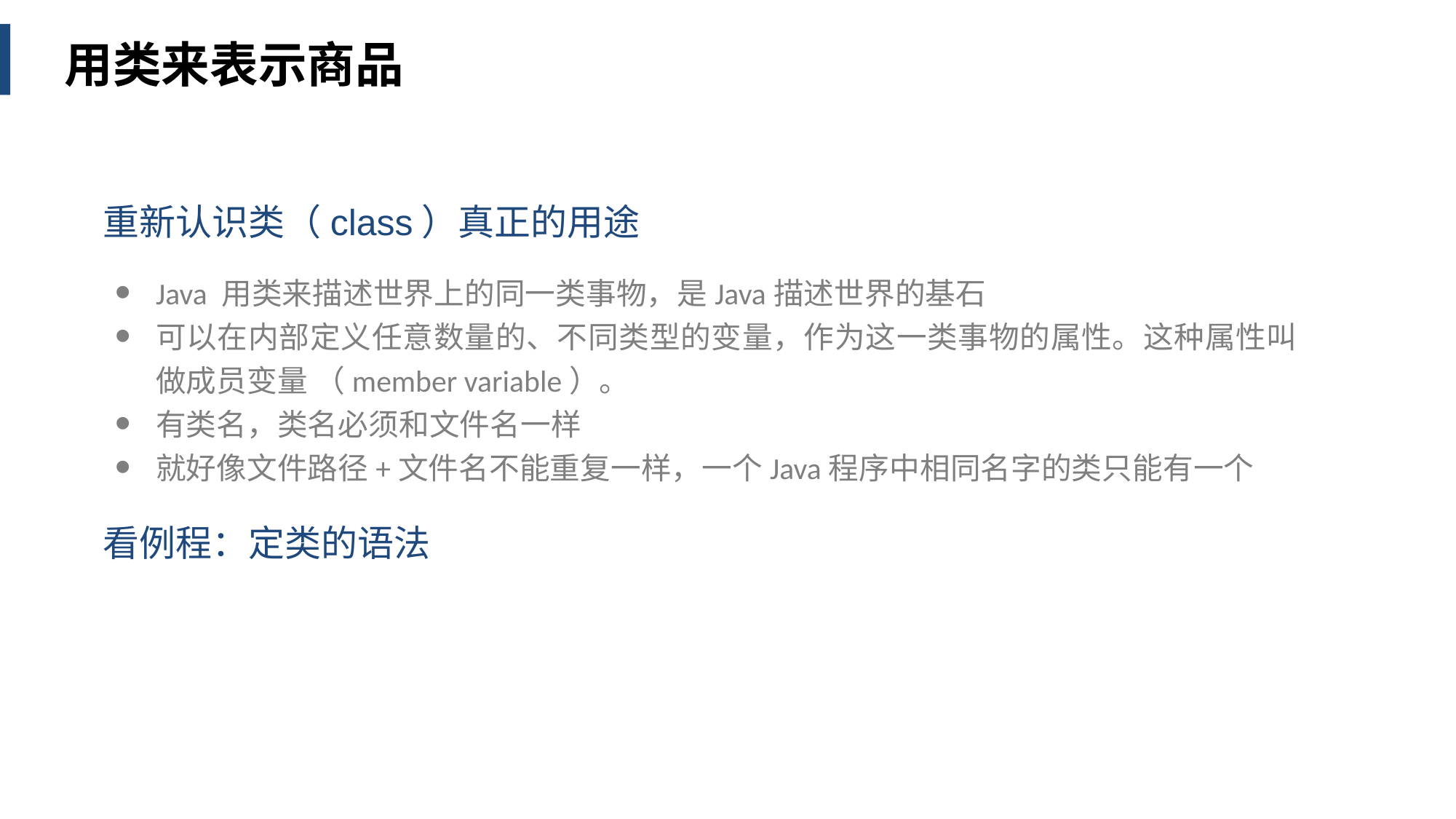

用类来表示商品
重新认识类（class）真正的用途
Java 用类来描述世界上的同一类事物，是Java描述世界的基石
可以在内部定义任意数量的、不同类型的变量，作为这一类事物的属性。这种属性叫做成员变量 （member variable）。
有类名，类名必须和文件名一样
就好像文件路径+文件名不能重复一样，一个Java程序中相同名字的类只能有一个
看例程：定类的语法